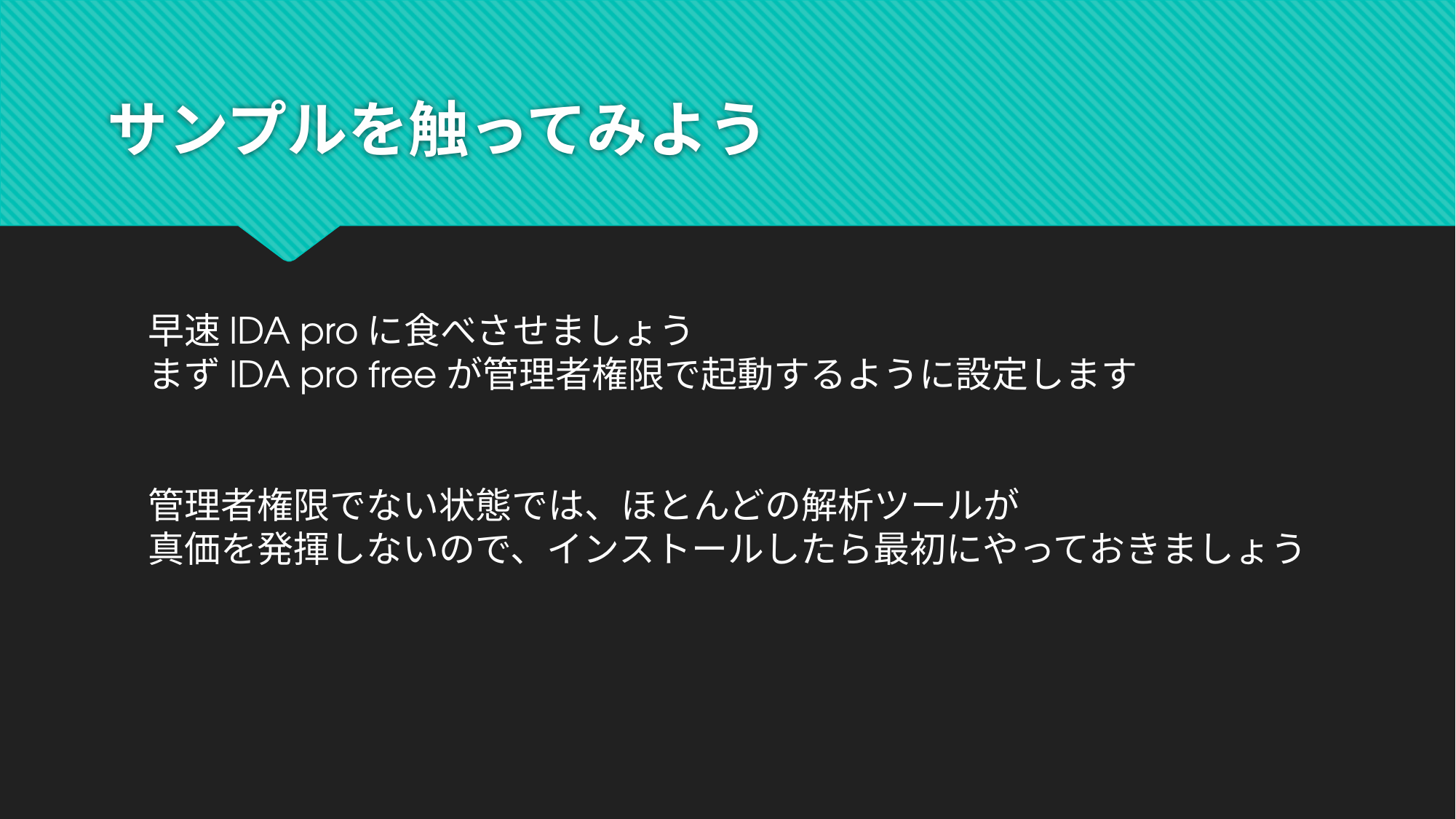

# サンプルを触ってみよう
早速IDA proに食べさせましょう
まずIDA pro freeが管理者権限で起動するように設定します

管理者権限でない状態では、ほとんどの解析ツールが
真価を発揮しないので、インストールしたら最初にやっておきましょう